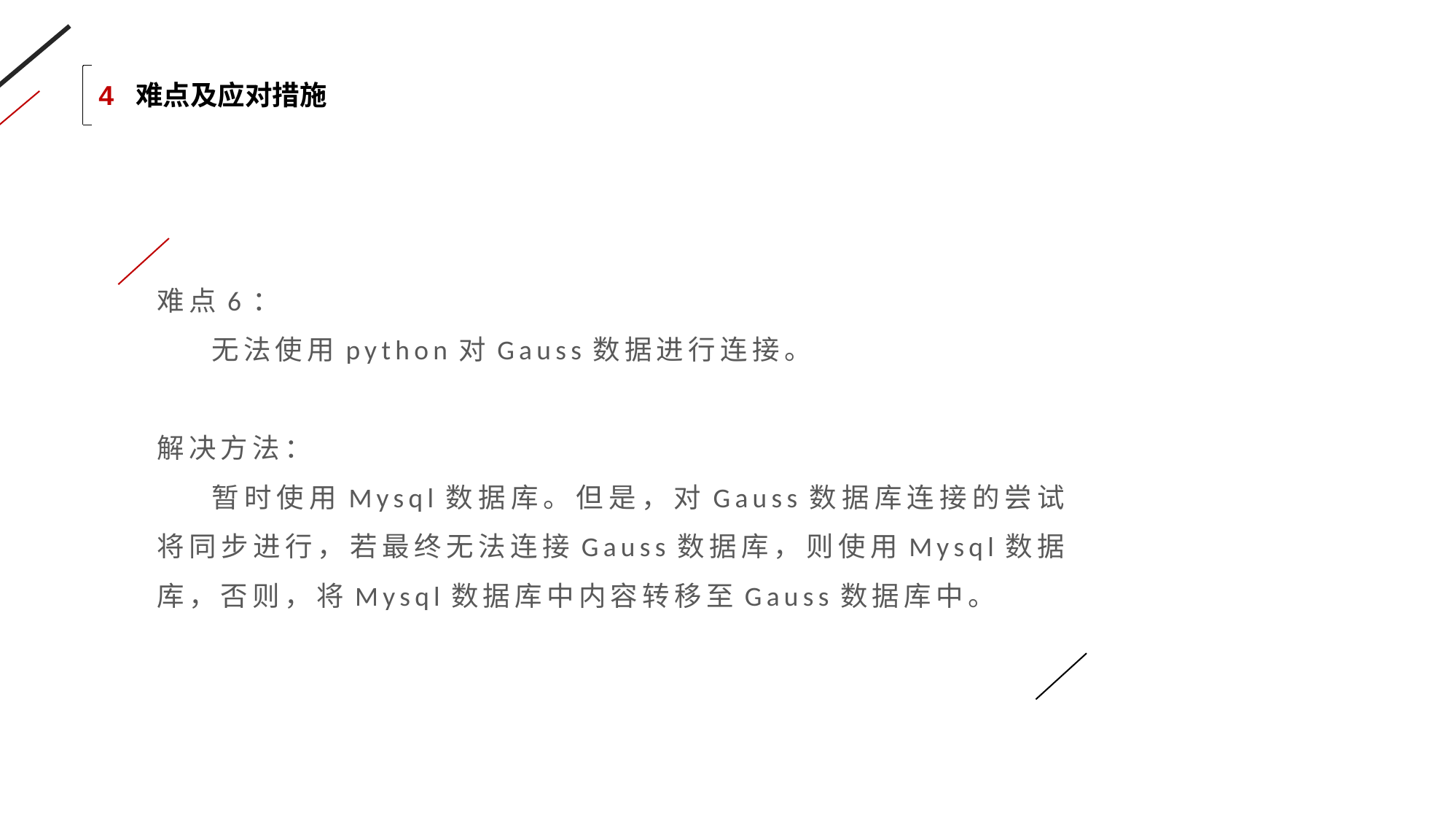

4  难点及应对措施

难点6：
无法使用python对Gauss数据进行连接。

解决方法：
暂时使用Mysql数据库。但是，对Gauss数据库连接的尝试将同步进行，若最终无法连接Gauss数据库，则使用Mysql数据库，否则，将Mysql数据库中内容转移至Gauss数据库中。